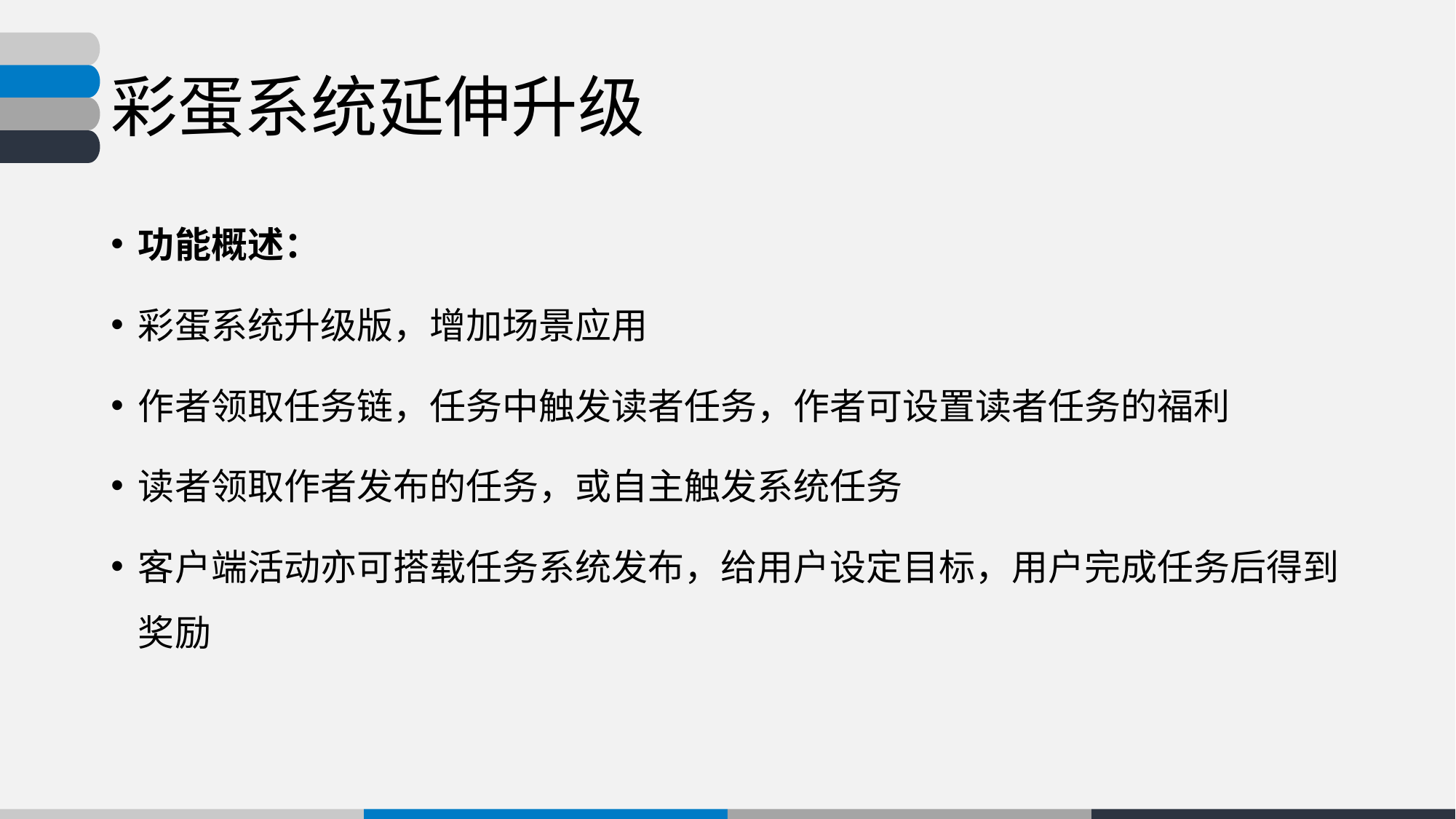

# 彩蛋系统延伸升级
功能概述：
彩蛋系统升级版，增加场景应用
作者领取任务链，任务中触发读者任务，作者可设置读者任务的福利
读者领取作者发布的任务，或自主触发系统任务
客户端活动亦可搭载任务系统发布，给用户设定目标，用户完成任务后得到奖励